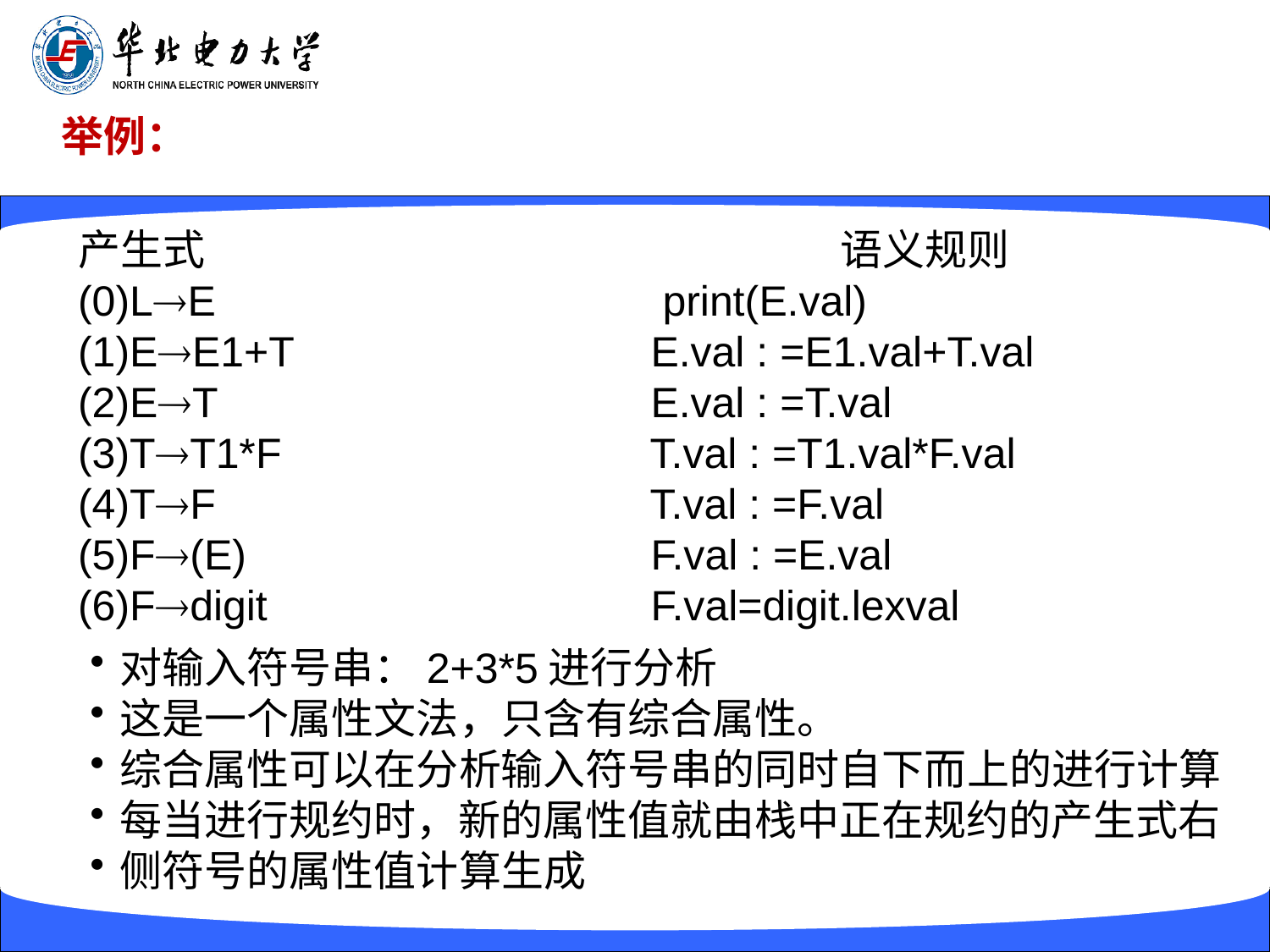

# 举例：

产生式					语义规则
(0)L→E	                            print(E.val)
(1)E→E1+T	                           E.val : =E1.val+T.val
(2)E→T	                           E.val : =T.val
(3)T→T1*F	                           T.val : =T1.val*F.val
(4)T→F	                           T.val : =F.val
(5)F→(E)	                           F.val : =E.val
(6)F→digit	                           F.val=digit.lexval
对输入符号串：2+3*5进行分析
这是一个属性文法，只含有综合属性。
综合属性可以在分析输入符号串的同时自下而上的进行计算
每当进行规约时，新的属性值就由栈中正在规约的产生式右
侧符号的属性值计算生成